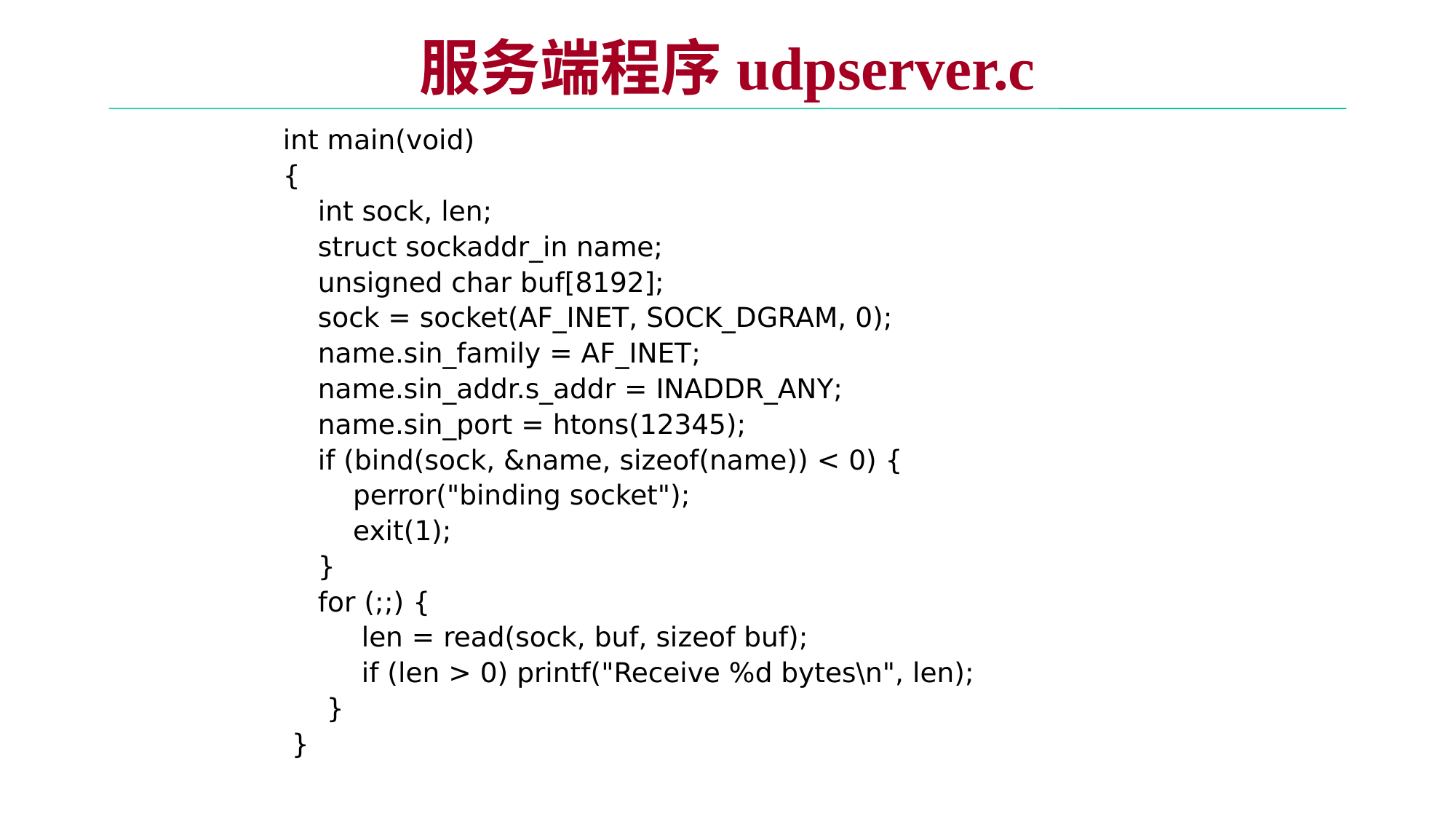

# 服务端程序udpserver.c
int main(void)
{
    int sock, len;
    struct sockaddr_in name;
    unsigned char buf[8192];
    sock = socket(AF_INET, SOCK_DGRAM, 0);
    name.sin_family = AF_INET;
    name.sin_addr.s_addr = INADDR_ANY;
    name.sin_port = htons(12345);
    if (bind(sock, &name, sizeof(name)) < 0) {
        perror("binding socket");
        exit(1);
    }
    for (;;) {
         len = read(sock, buf, sizeof buf);
         if (len > 0) printf("Receive %d bytes\n", len);
     }
 }